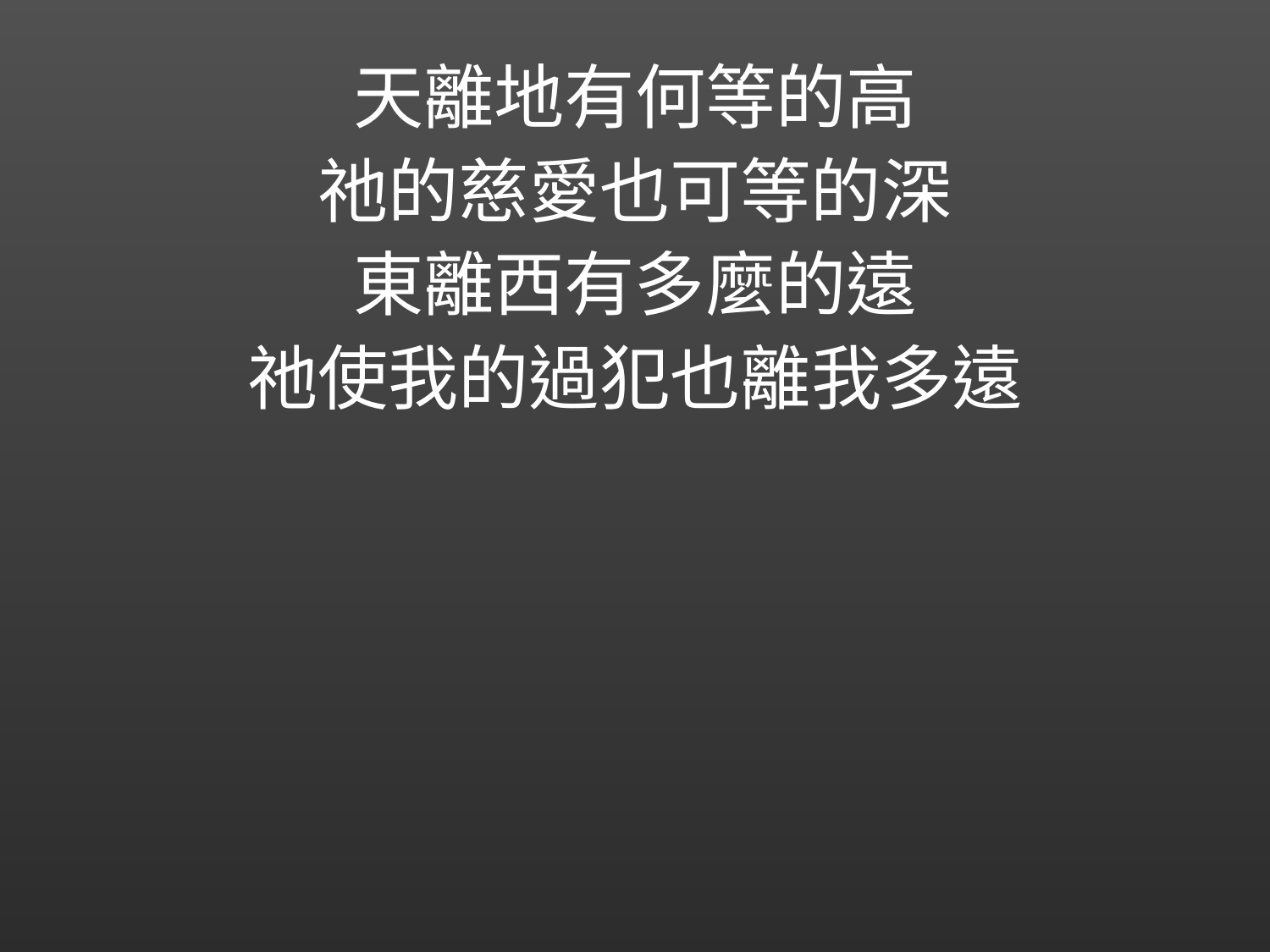

天離地有何等的高
祂的慈愛也可等的深
東離西有多麼的遠
祂使我的過犯也離我多遠